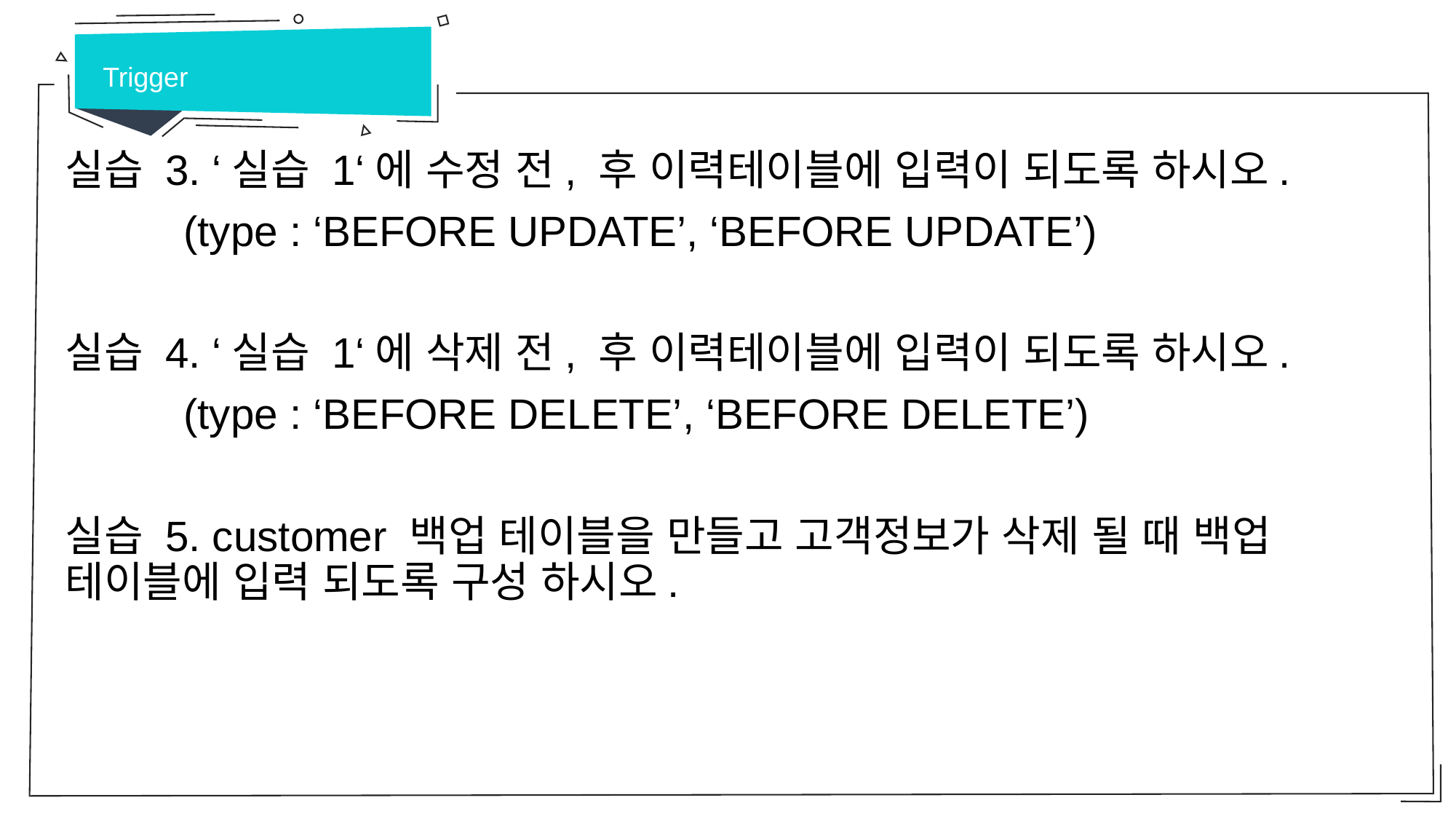

Trigger
실습 3. ‘실습 1‘에 수정 전, 후 이력테이블에 입력이 되도록 하시오.
          (type : ‘BEFORE UPDATE’, ‘BEFORE UPDATE’)

실습 4. ‘실습 1‘에 삭제 전, 후 이력테이블에 입력이 되도록 하시오.
          (type : ‘BEFORE DELETE’, ‘BEFORE DELETE’)

실습 5. customer 백업 테이블을 만들고 고객정보가 삭제 될 때 백업 테이블에 입력 되도록 구성 하시오.